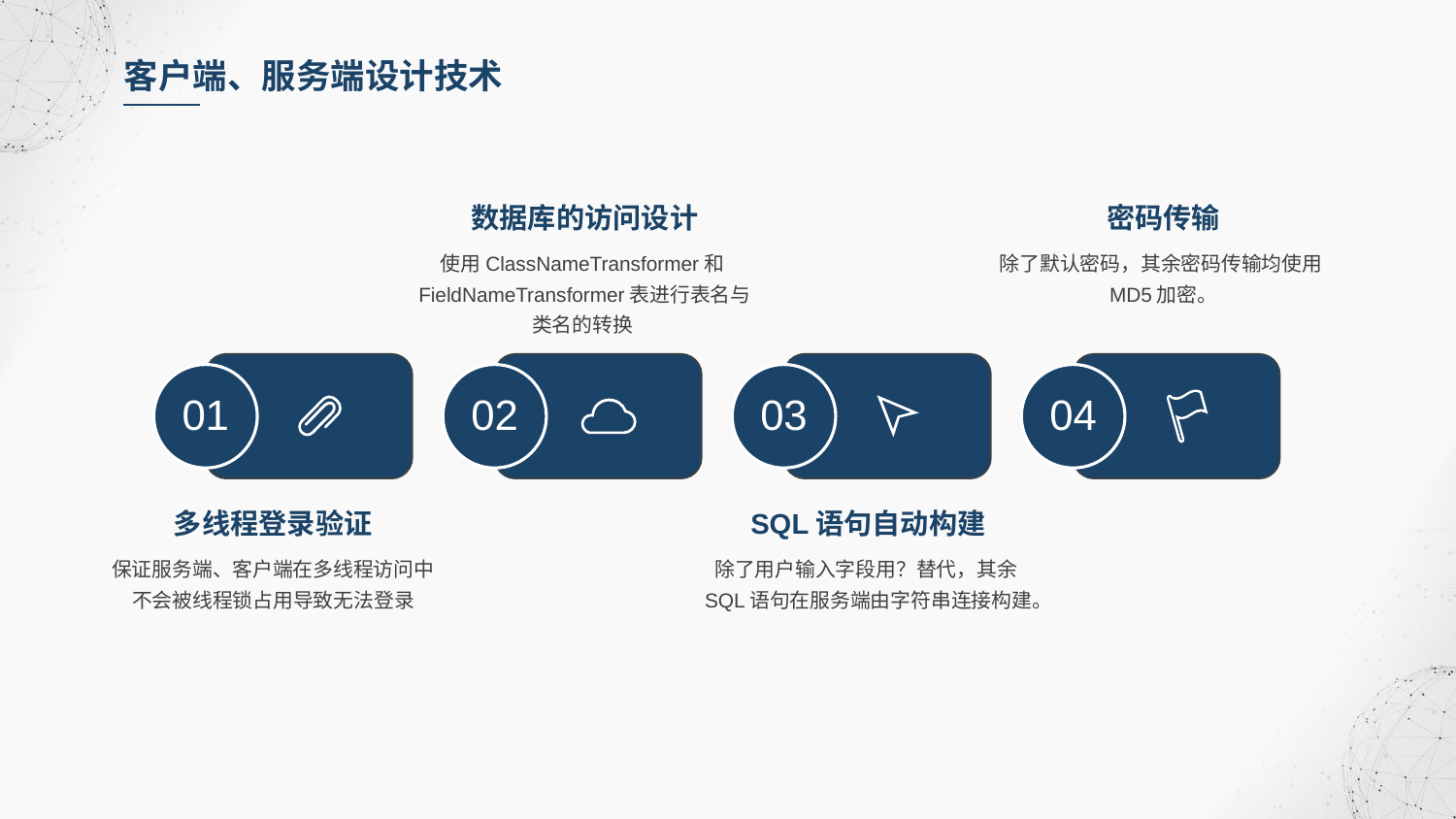

客户端、服务端设计技术
数据库的访问设计
密码传输
使用ClassNameTransformer和FieldNameTransformer表进行表名与类名的转换
除了默认密码，其余密码传输均使用MD5加密。

01

02

03

04

多线程登录验证
SQL语句自动构建
保证服务端、客户端在多线程访问中不会被线程锁占用导致无法登录
除了用户输入字段用？替代，其余SQL语句在服务端由字符串连接构建。